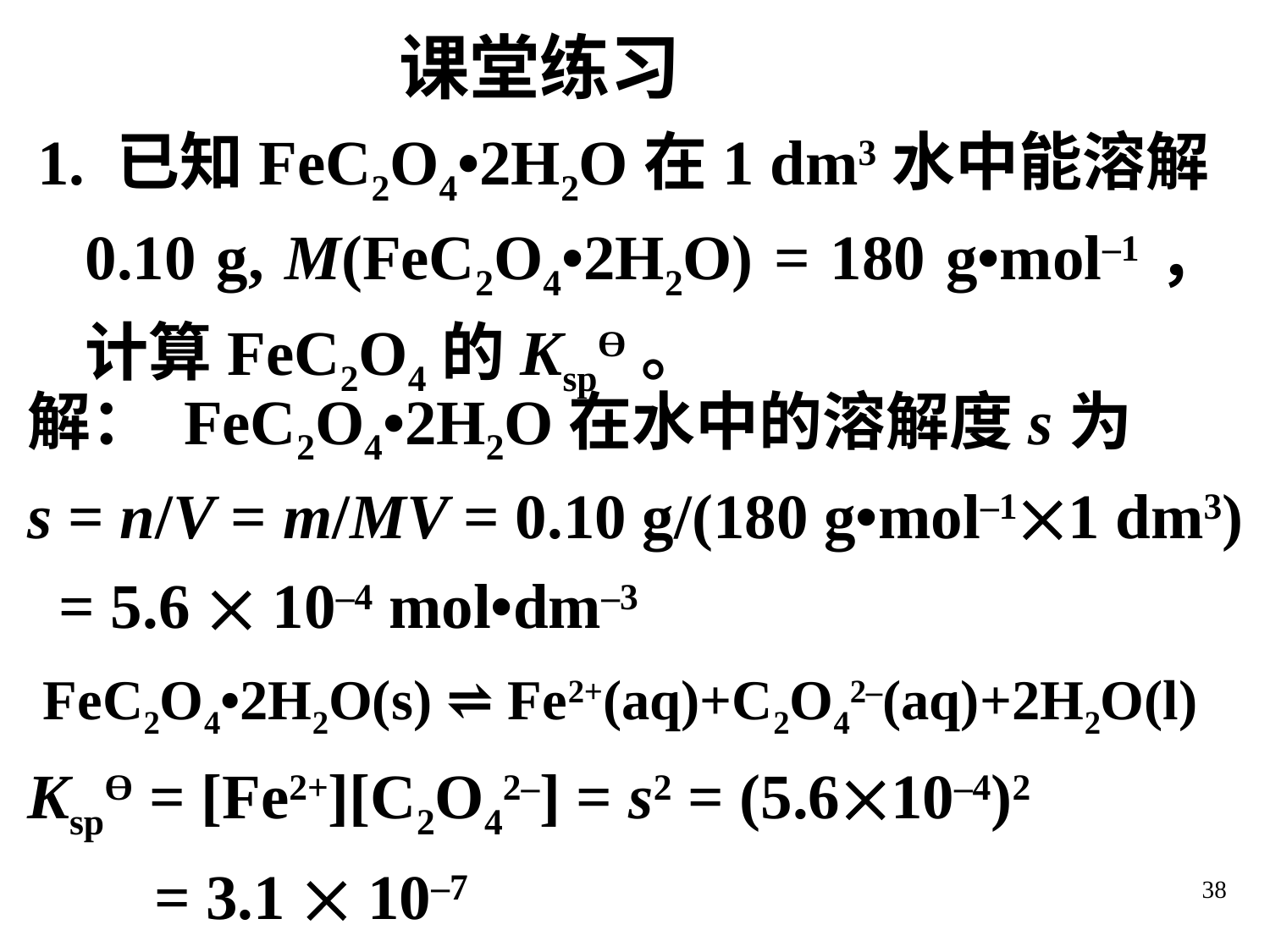

课堂练习
1. 已知FeC2O4•2H2O在1 dm3水中能溶解0.10 g, M(FeC2O4•2H2O) = 180 g•mol–1，计算FeC2O4的KspӨ。
解： FeC2O4•2H2O在水中的溶解度s为
s = n/V = m/MV = 0.10 g/(180 g•mol–1×1 dm3)
  = 5.6 × 10–4 mol•dm–3
 FeC2O4•2H2O(s) ⇌ Fe2+(aq)+C2O42–(aq)+2H2O(l)
KspӨ = [Fe2+][C2O42–] = s2 = (5.6×10–4)2
        = 3.1 × 10–7
38